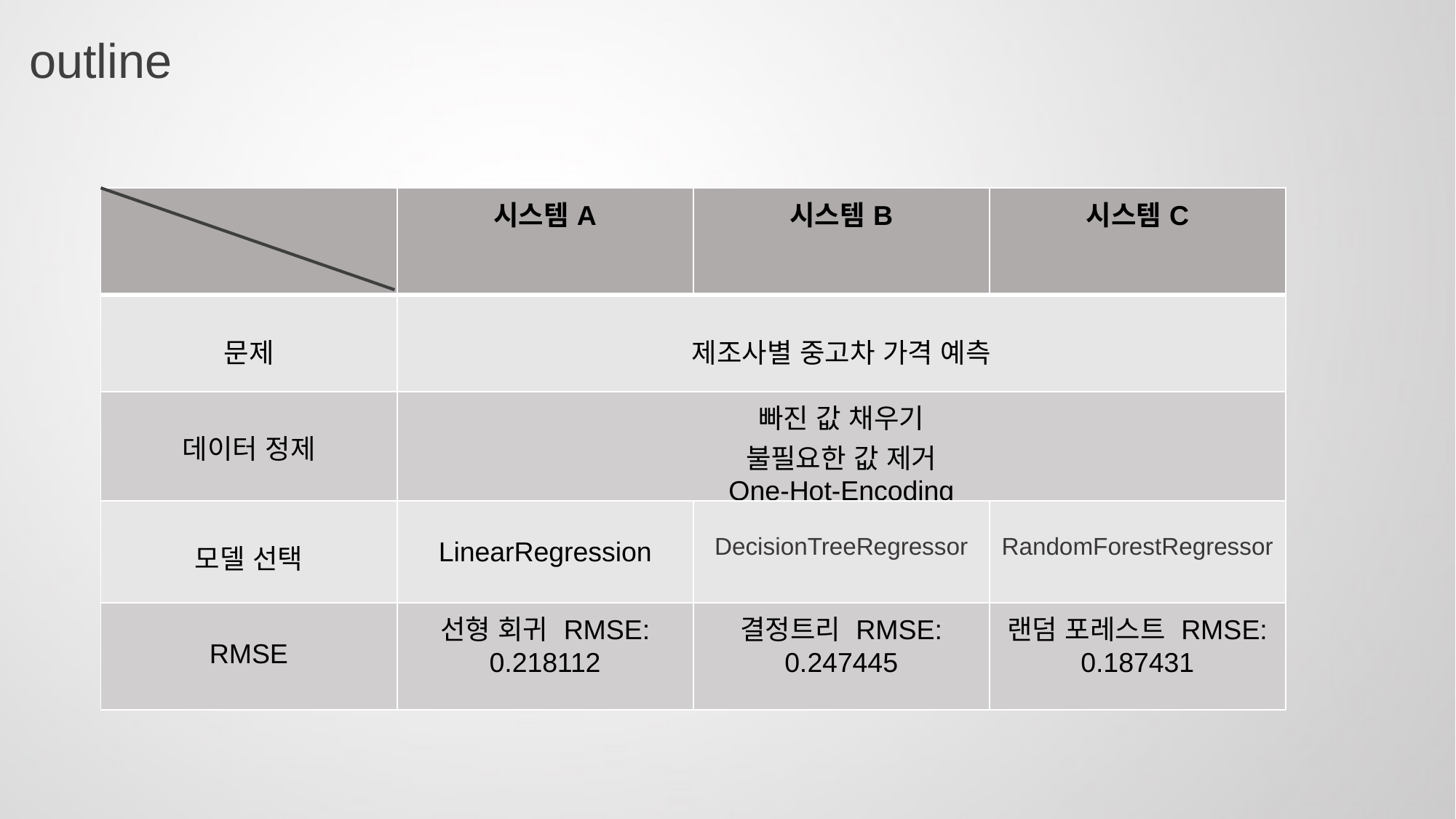

outline
|  | 시스템A | 시스템B | 시스템C |
| --- | --- | --- | --- |
| 문제 | 제조사별 중고차 가격 예측 |  |  |
| 데이터 정제 | 빠진 값 채우기 불필요한 값 제거 One-Hot-Encoding |  |  |
| 모델 선택 | LinearRegression | DecisionTreeRegressor | RandomForestRegressor |
| RMSE | 선형 회귀 RMSE: 0.218112 | 결정트리 RMSE: 0.247445 | 랜덤 포레스트 RMSE: 0.187431 |